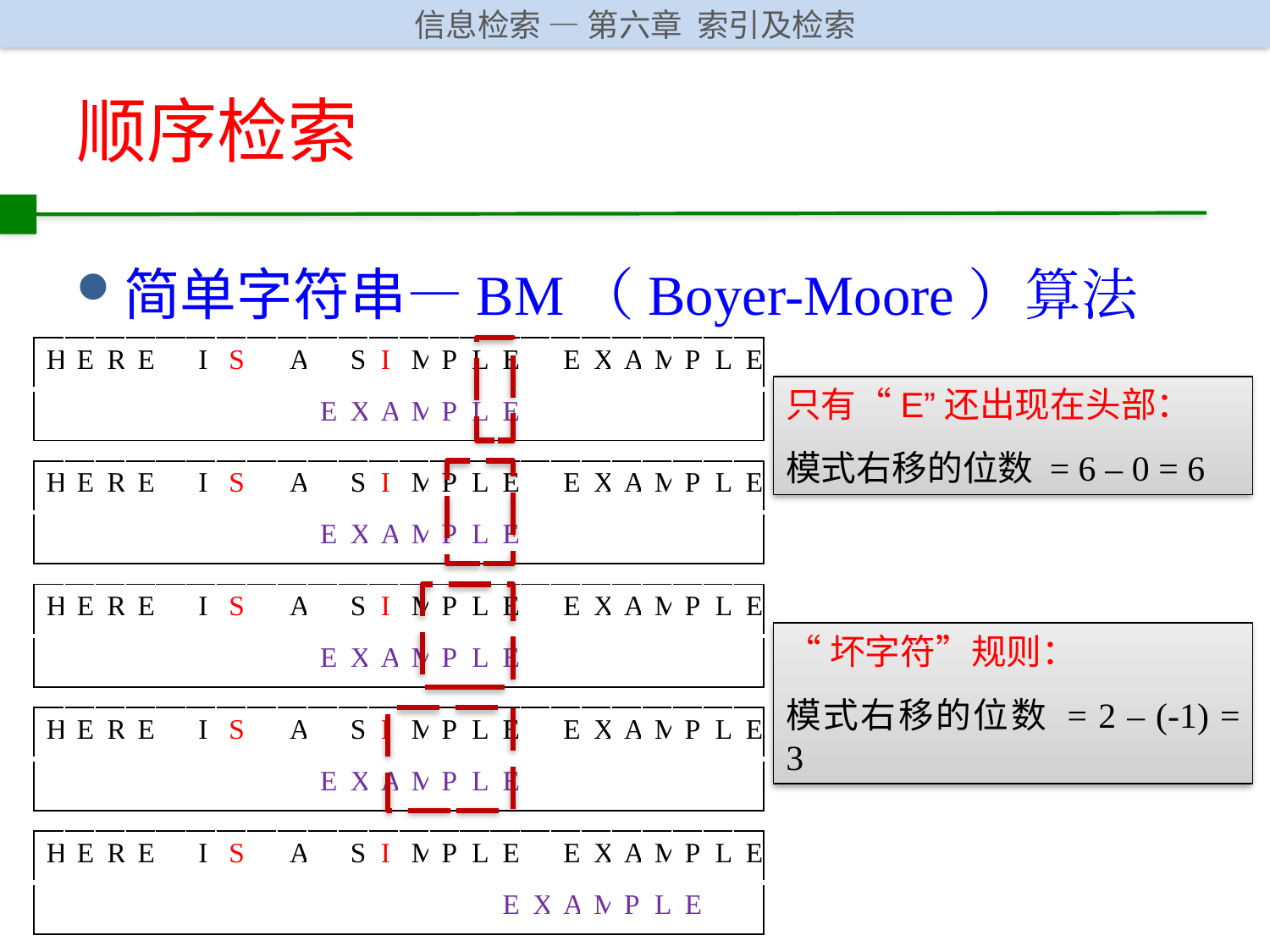

# 顺序检索
简单字符串—BM（Boyer-Moore）算法
| H | E | R | E |  | I | S |  | A |  | S | I | M | P | L | E |  | E | X | A | M | P | L | E |
| --- | --- | --- | --- | --- | --- | --- | --- | --- | --- | --- | --- | --- | --- | --- | --- | --- | --- | --- | --- | --- | --- | --- | --- |
|  |  |  |  |  |  |  |  |  | E | X | A | M | P | L | E |  |  |  |  |  |  |  |  |

只有“E”还出现在头部：
模式右移的位数 = 6 – 0 = 6
| H | E | R | E |  | I | S |  | A |  | S | I | M | P | L | E |  | E | X | A | M | P | L | E |
| --- | --- | --- | --- | --- | --- | --- | --- | --- | --- | --- | --- | --- | --- | --- | --- | --- | --- | --- | --- | --- | --- | --- | --- |
|  |  |  |  |  |  |  |  |  | E | X | A | M | P | L | E |  |  |  |  |  |  |  |  |

| H | E | R | E |  | I | S |  | A |  | S | I | M | P | L | E |  | E | X | A | M | P | L | E |
| --- | --- | --- | --- | --- | --- | --- | --- | --- | --- | --- | --- | --- | --- | --- | --- | --- | --- | --- | --- | --- | --- | --- | --- |
|  |  |  |  |  |  |  |  |  | E | X | A | M | P | L | E |  |  |  |  |  |  |  |  |

“坏字符”规则：
模式右移的位数 = 2 – (-1) = 3
| H | E | R | E |  | I | S |  | A |  | S | I | M | P | L | E |  | E | X | A | M | P | L | E |
| --- | --- | --- | --- | --- | --- | --- | --- | --- | --- | --- | --- | --- | --- | --- | --- | --- | --- | --- | --- | --- | --- | --- | --- |
|  |  |  |  |  |  |  |  |  | E | X | A | M | P | L | E |  |  |  |  |  |  |  |  |

| H | E | R | E |  | I | S |  | A |  | S | I | M | P | L | E |  | E | X | A | M | P | L | E |
| --- | --- | --- | --- | --- | --- | --- | --- | --- | --- | --- | --- | --- | --- | --- | --- | --- | --- | --- | --- | --- | --- | --- | --- |
|  |  |  |  |  |  |  |  |  |  |  |  |  |  |  | E | X | A | M | P | L | E |  |  |